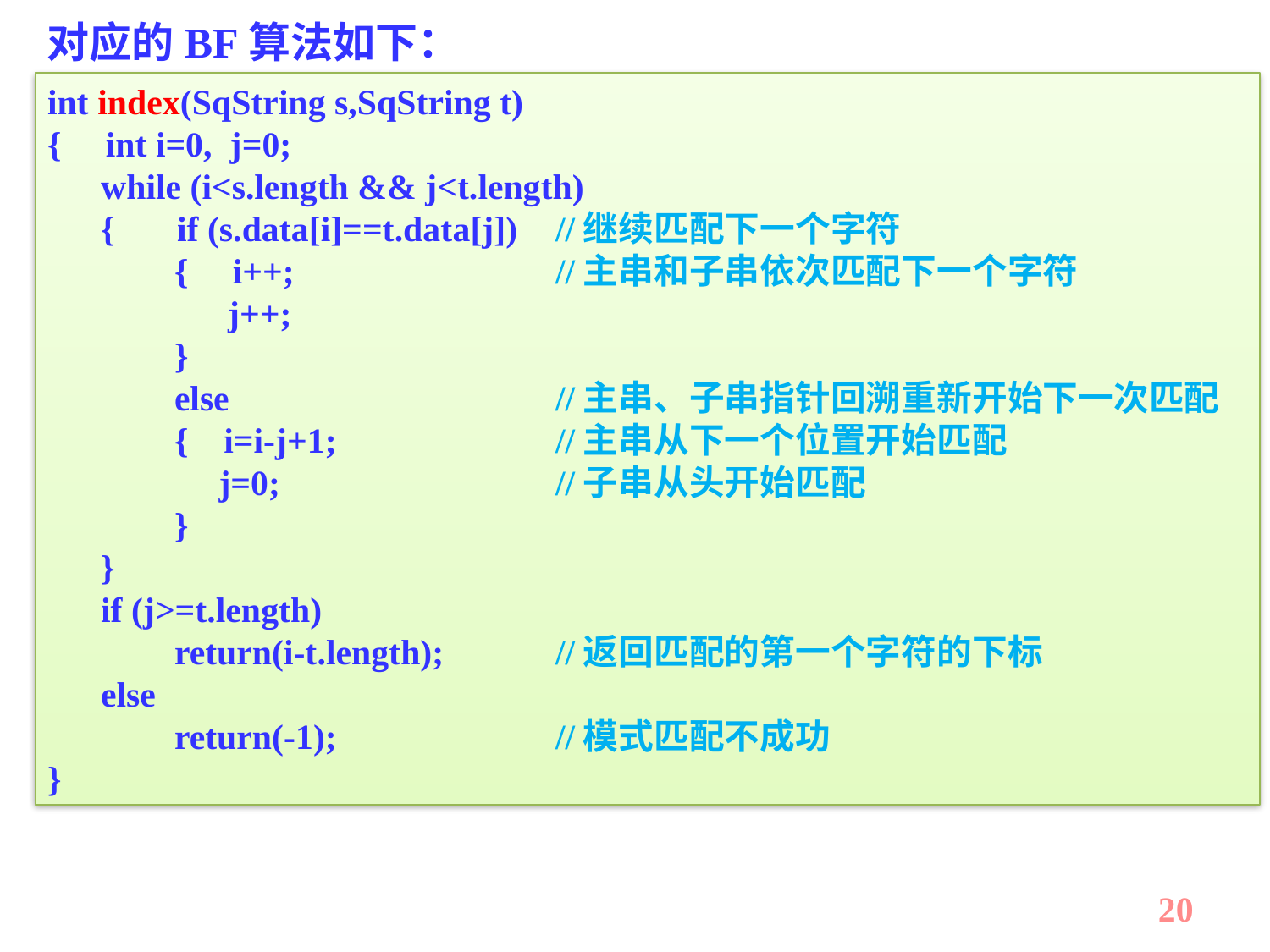

对应的BF算法如下：
int index(SqString s,SqString t)
{     int i=0,  j=0;
      while (i<s.length && j<t.length)
      {       if (s.data[i]==t.data[j])	//继续匹配下一个字符
	{     i++;			//主串和子串依次匹配下一个字符
	      j++;
	}
	else			//主串、子串指针回溯重新开始下一次匹配
	{    i=i-j+1;		//主串从下一个位置开始匹配
	     j=0; 			//子串从头开始匹配
	}
      }
      if (j>=t.length)
	return(i-t.length);	//返回匹配的第一个字符的下标
      else
	return(-1);		//模式匹配不成功
}
20